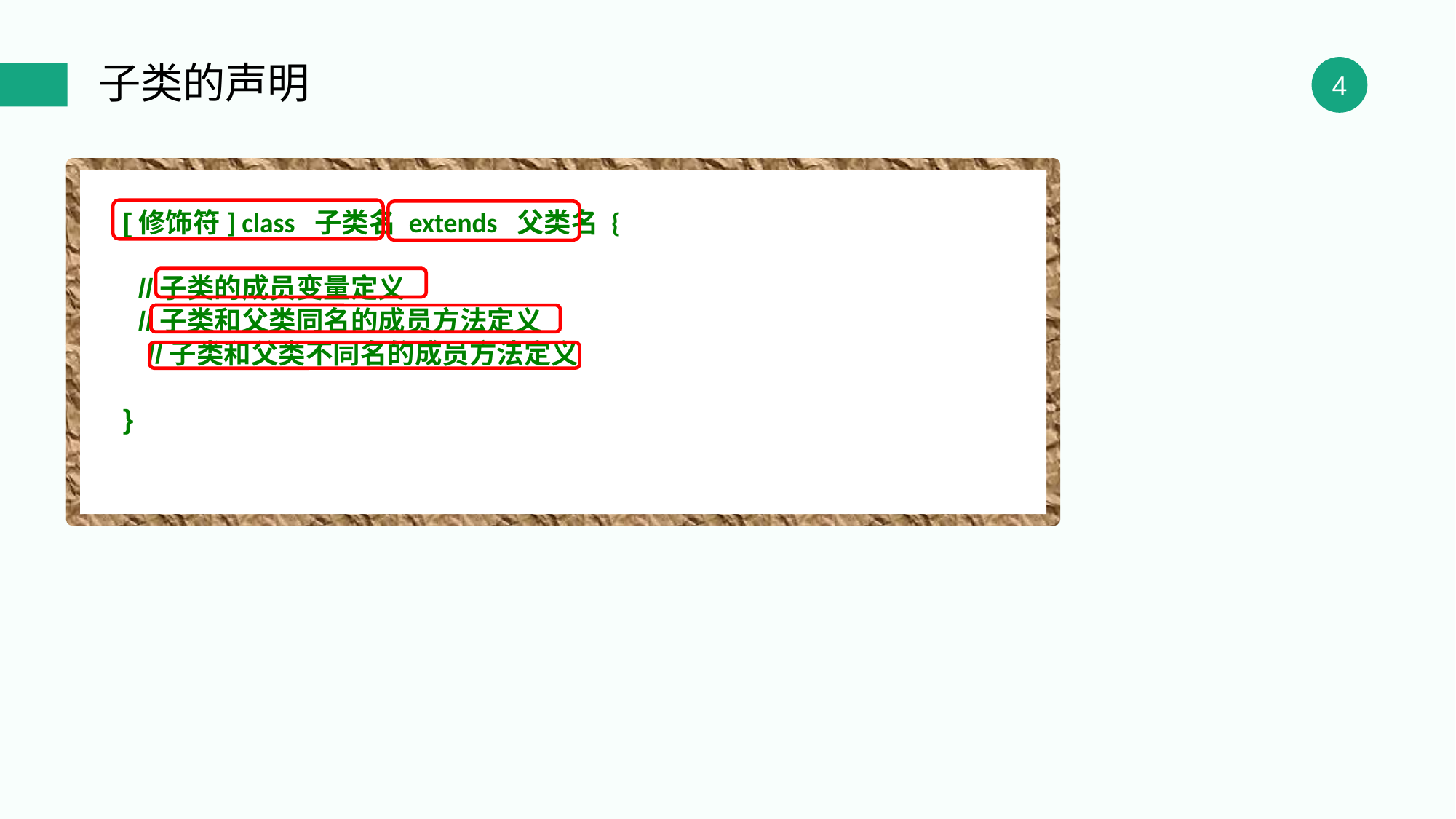

子类的声明

[修饰符] class  子类名 extends  父类名 {

  //子类的成员变量定义
  //子类和父类同名的成员方法定义
    //子类和父类不同名的成员方法定义

}